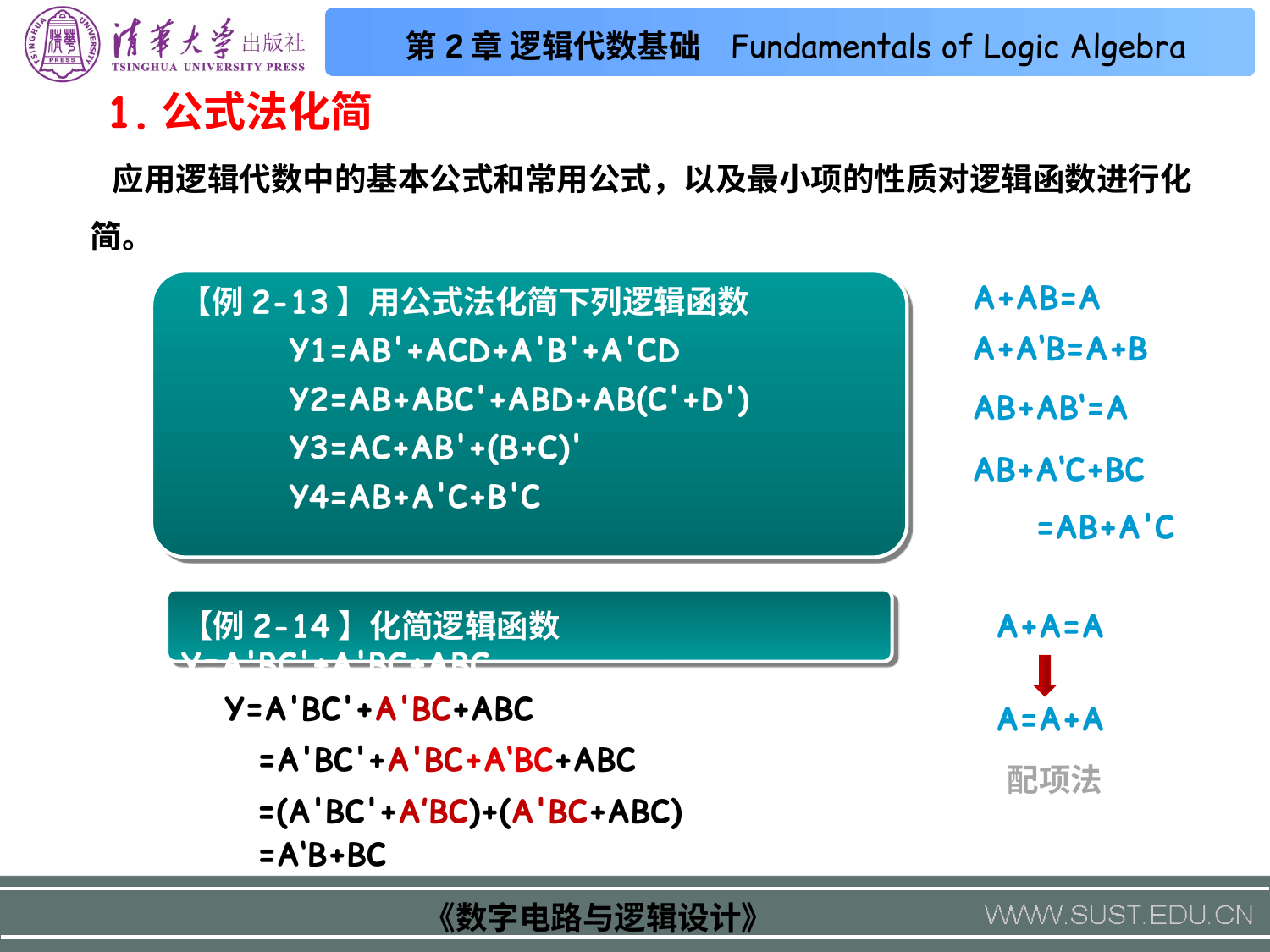

1.公式法化简
  应用逻辑代数中的基本公式和常用公式，以及最小项的性质对逻辑函数进行化简。

A+AB=A
 【例2-13】用公式法化简下列逻辑函数
         Y1=AB'+ACD+A'B'+A'CD
         Y2=AB+ABC'+ABD+AB(C'+D')
         Y3=AC+AB'+(B+C)'
         Y4=AB+A'C+B'C
A+A‘B=A+B
AB+AB‘=A
AB+A‘C+BC
      =AB+A'C

A+A=A
【例2-14】化简逻辑函数Y=A'BC'+A'BC+ABC

Y=A'BC'+A'BC+ABC
A=A+A
=A'BC'+A'BC+A‘BC+ABC
配项法
=(A'BC'+A’BC)+(A'BC+ABC)
=A‘B+BC